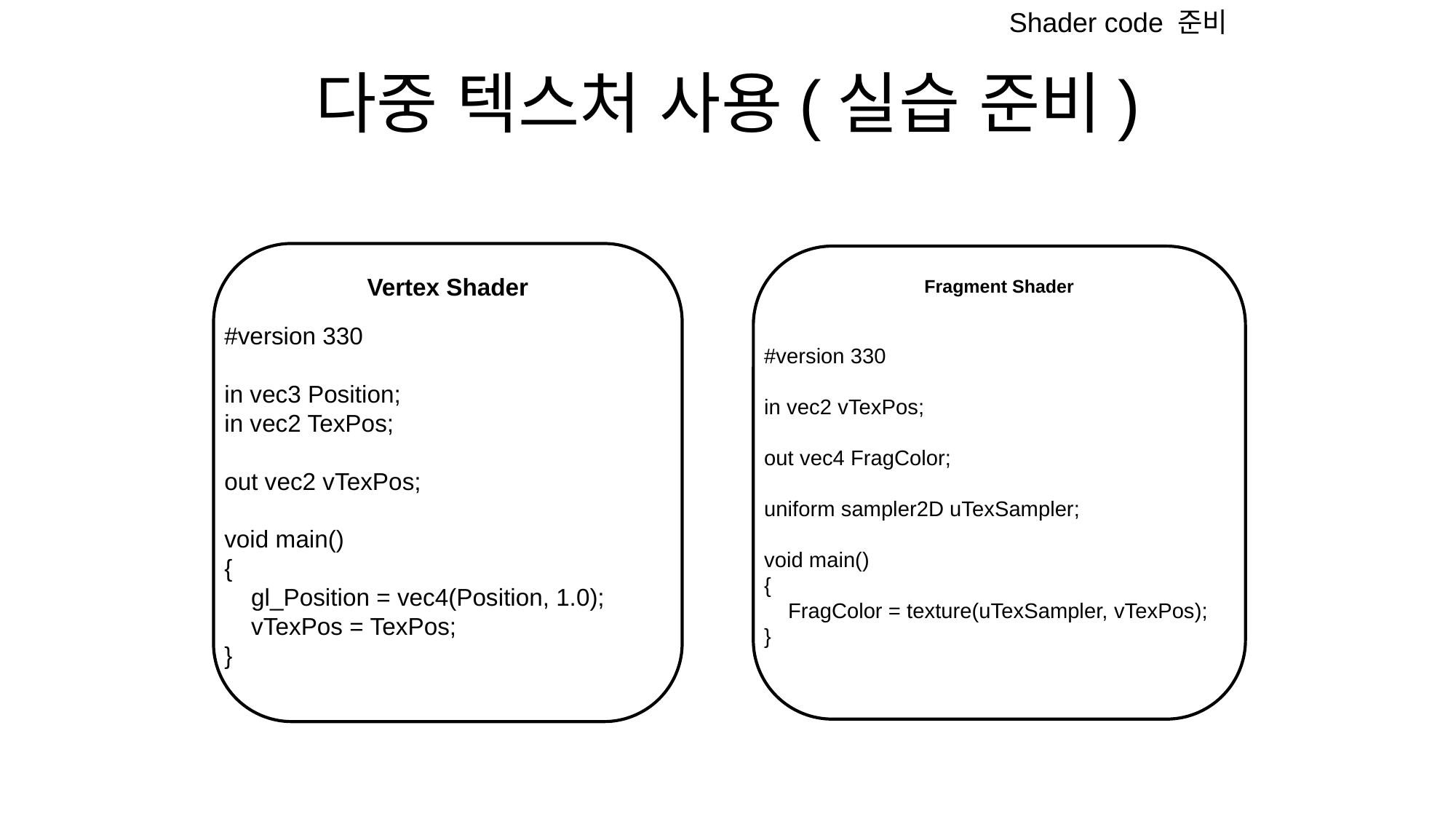

Shader code 준비
# 다중 텍스처 사용(실습 준비)
Vertex Shader
Fragment Shader
#version 330

in vec3 Position;
in vec2 TexPos;

out vec2 vTexPos;

void main()
{
    gl_Position = vec4(Position, 1.0);
    vTexPos = TexPos;
}
#version 330

in vec2 vTexPos;

out vec4 FragColor;

uniform sampler2D uTexSampler;

void main()
{
    FragColor = texture(uTexSampler, vTexPos);
}